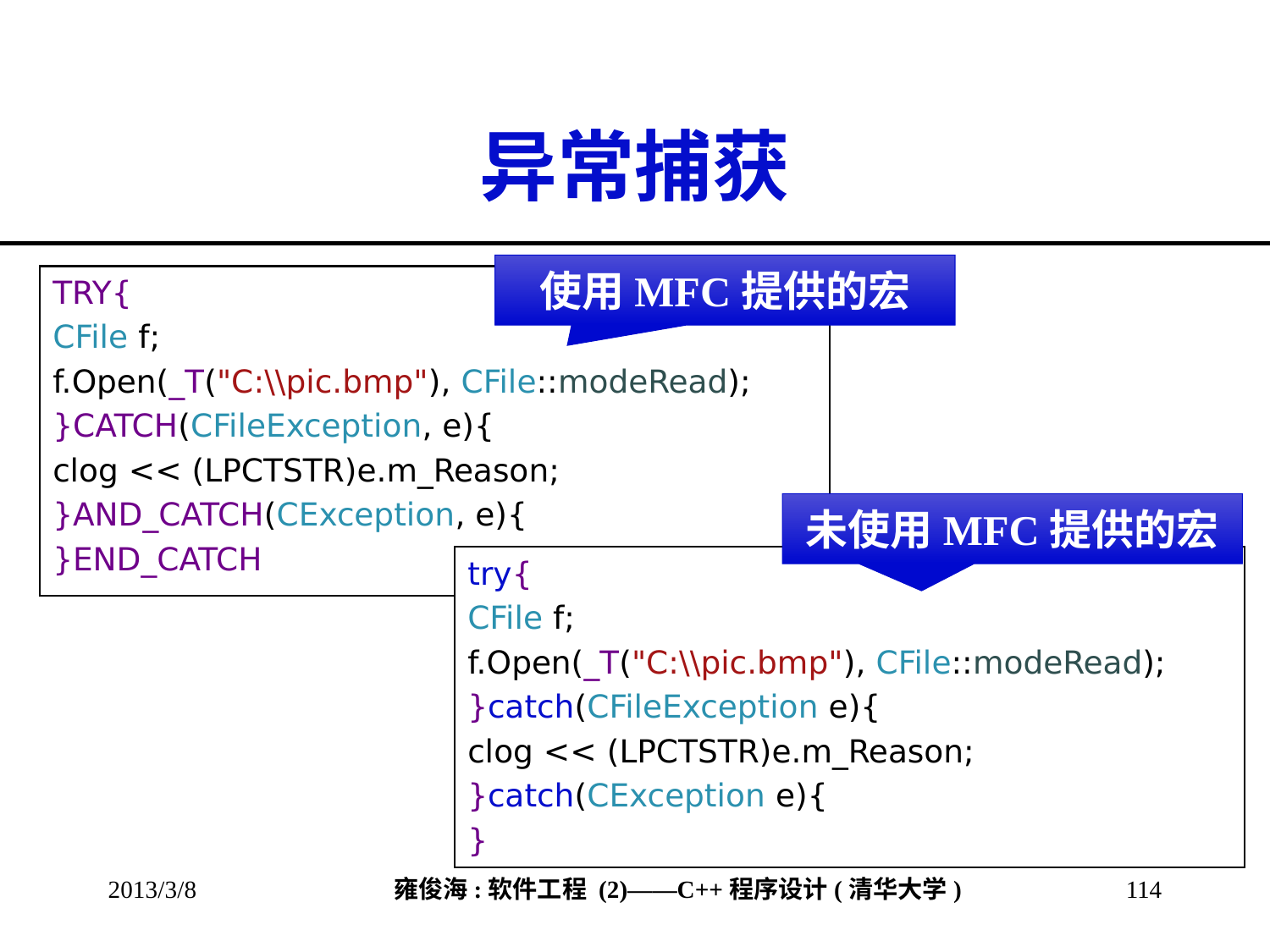

# 异常捕获
使用MFC提供的宏
TRY{
CFile f;
f.Open(_T("C:\\pic.bmp"), CFile::modeRead);
}CATCH(CFileException, e){
clog << (LPCTSTR)e.m_Reason;
}AND_CATCH(CException, e){
}END_CATCH
未使用MFC提供的宏
try{
CFile f;
f.Open(_T("C:\\pic.bmp"), CFile::modeRead);
}catch(CFileException e){
clog << (LPCTSTR)e.m_Reason;
}catch(CException e){
}
2013/3/8
114